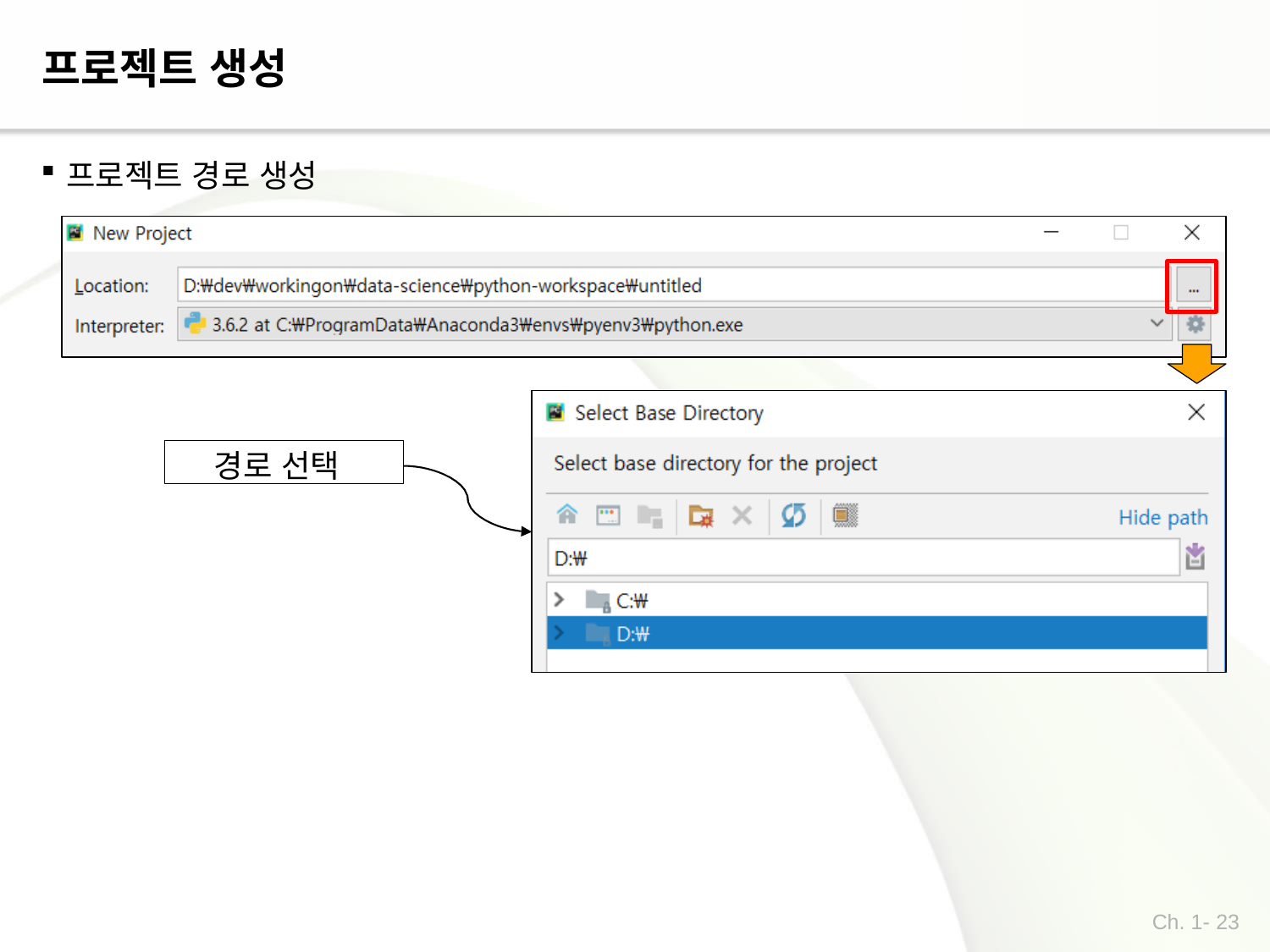

# 프로젝트 생성
프로젝트 경로 생성

경로 선택

Ch. 1- 23